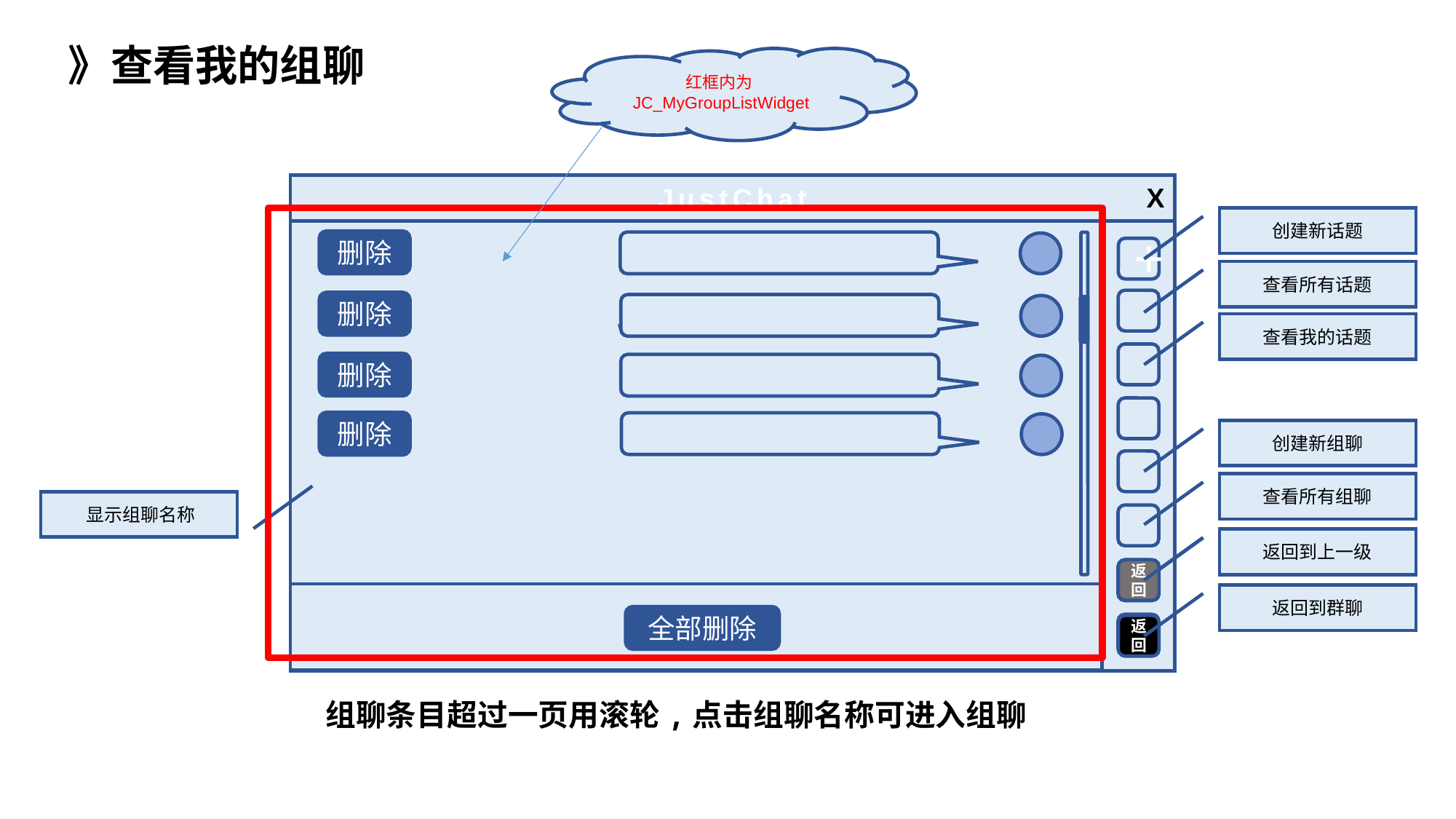

》查看我的组聊
红框内为JC_MyGroupListWidget

JustChat
X

创建新话题

删除

＋
查看所有话题

删除

查看我的话题

删除

删除

创建新组聊

查看所有组聊

显示组聊名称

返回到上一级
查看我的组聊
返回

返回到群聊
全部删除

返回
组聊条目超过一页用滚轮,点击组聊名称可进入组聊